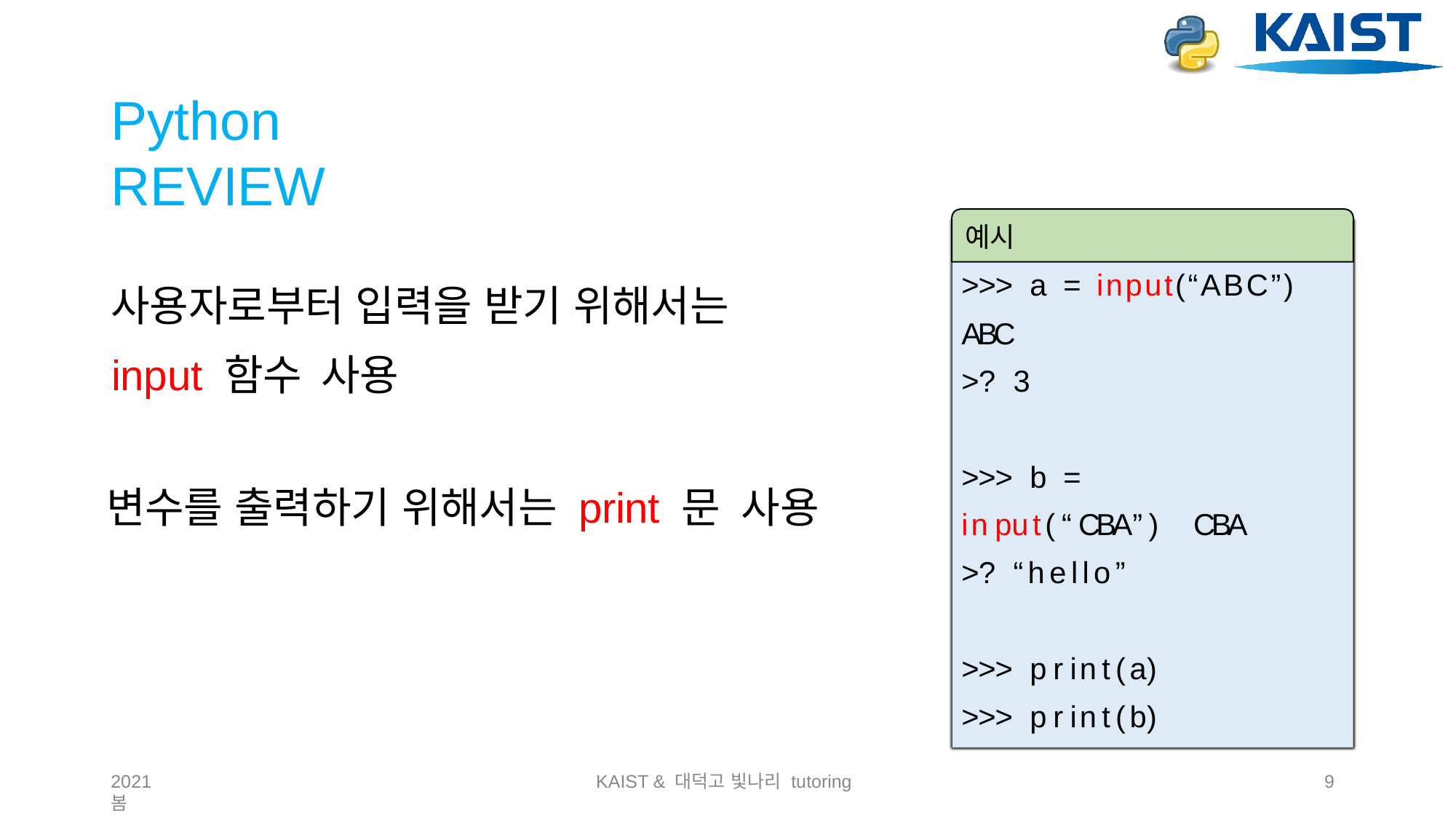

# Python REVIEW
예시
>>>	a	=	input(“ABC”)
ABC
>?	3

사용자로부터 입력을 받기 위해서는
input 함수 사용
>>>	b	=	input(“CBA”)  CBA
>?	“hello”
변수를 출력하기 위해서는 print 문 사용
>>>	print(a)
>>>	print(b)
2021 봄
KAIST & 대덕고 빛나리 tutoring
9